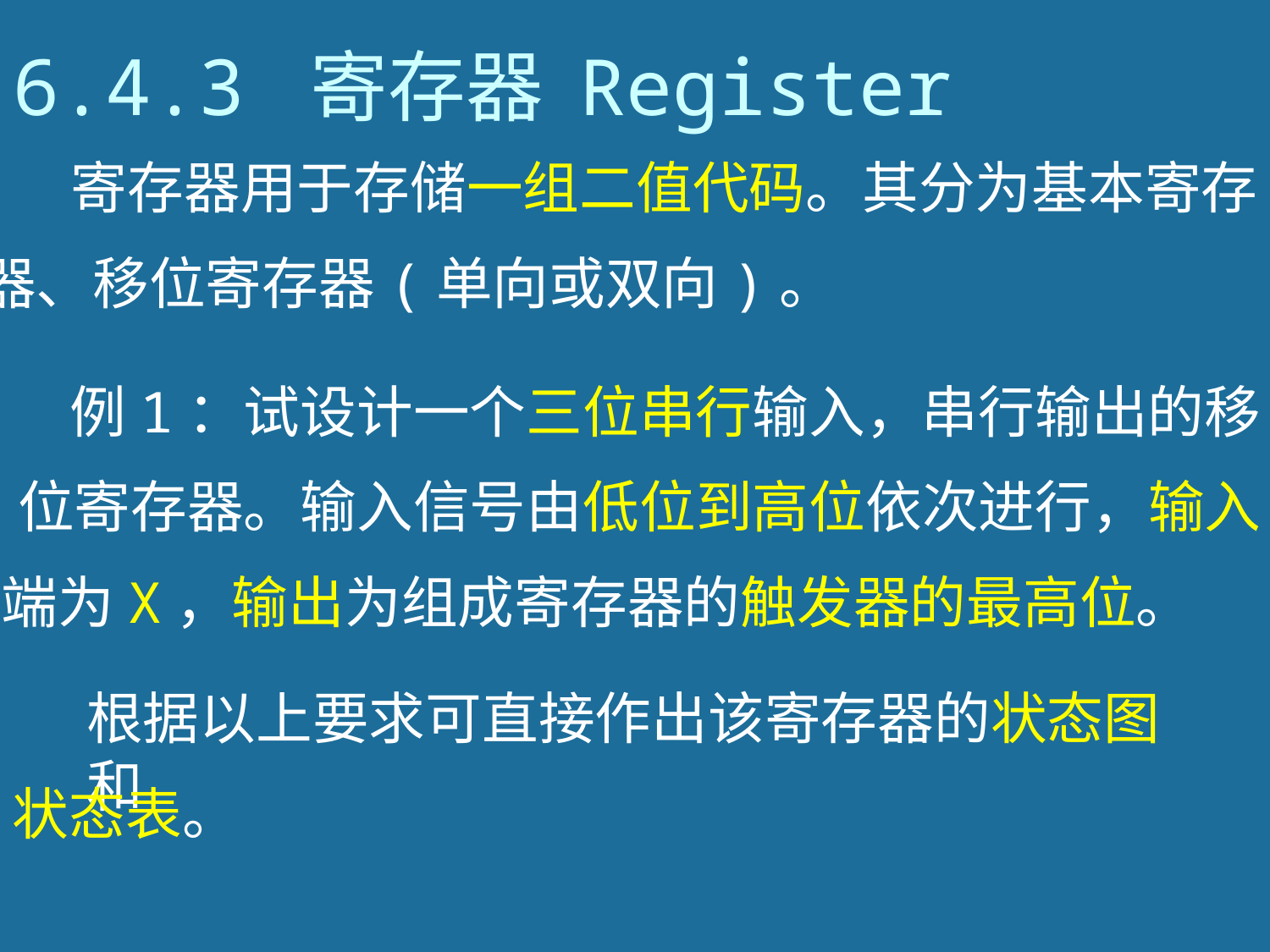

# 6.4.3 寄存器 Register
寄存器用于存储一组二值代码。其分为基本寄存
器、移位寄存器(单向或双向)。
例1：试设计一个三位串行输入，串行输出的移
位寄存器。输入信号由低位到高位依次进行，输入
端为X，输出为组成寄存器的触发器的最高位。
根据以上要求可直接作出该寄存器的状态图和
状态表。
146